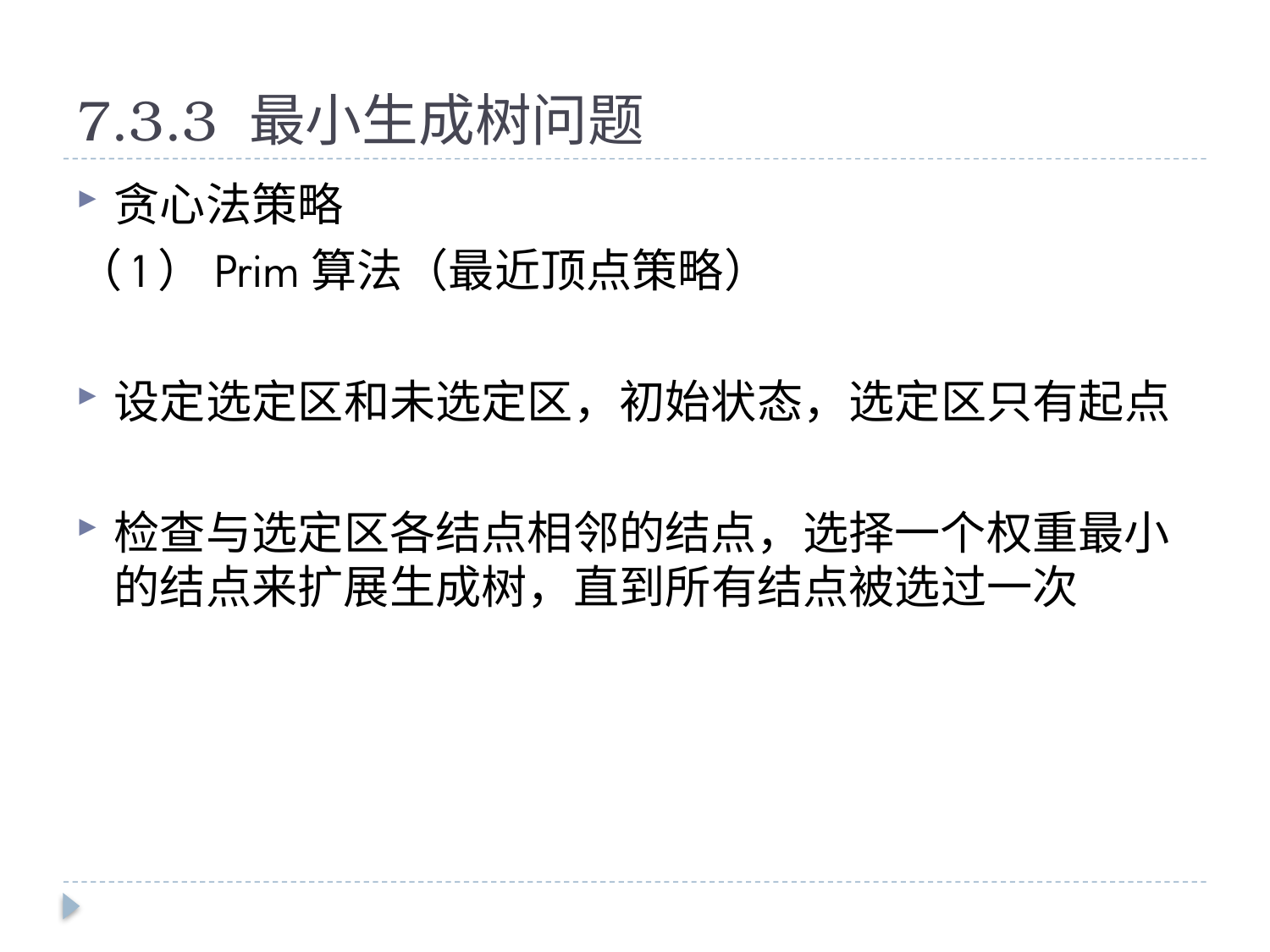

# 7.3.3 最小生成树问题
贪心法策略
（1）Prim算法（最近顶点策略）

设定选定区和未选定区，初始状态，选定区只有起点

检查与选定区各结点相邻的结点，选择一个权重最小的结点来扩展生成树，直到所有结点被选过一次